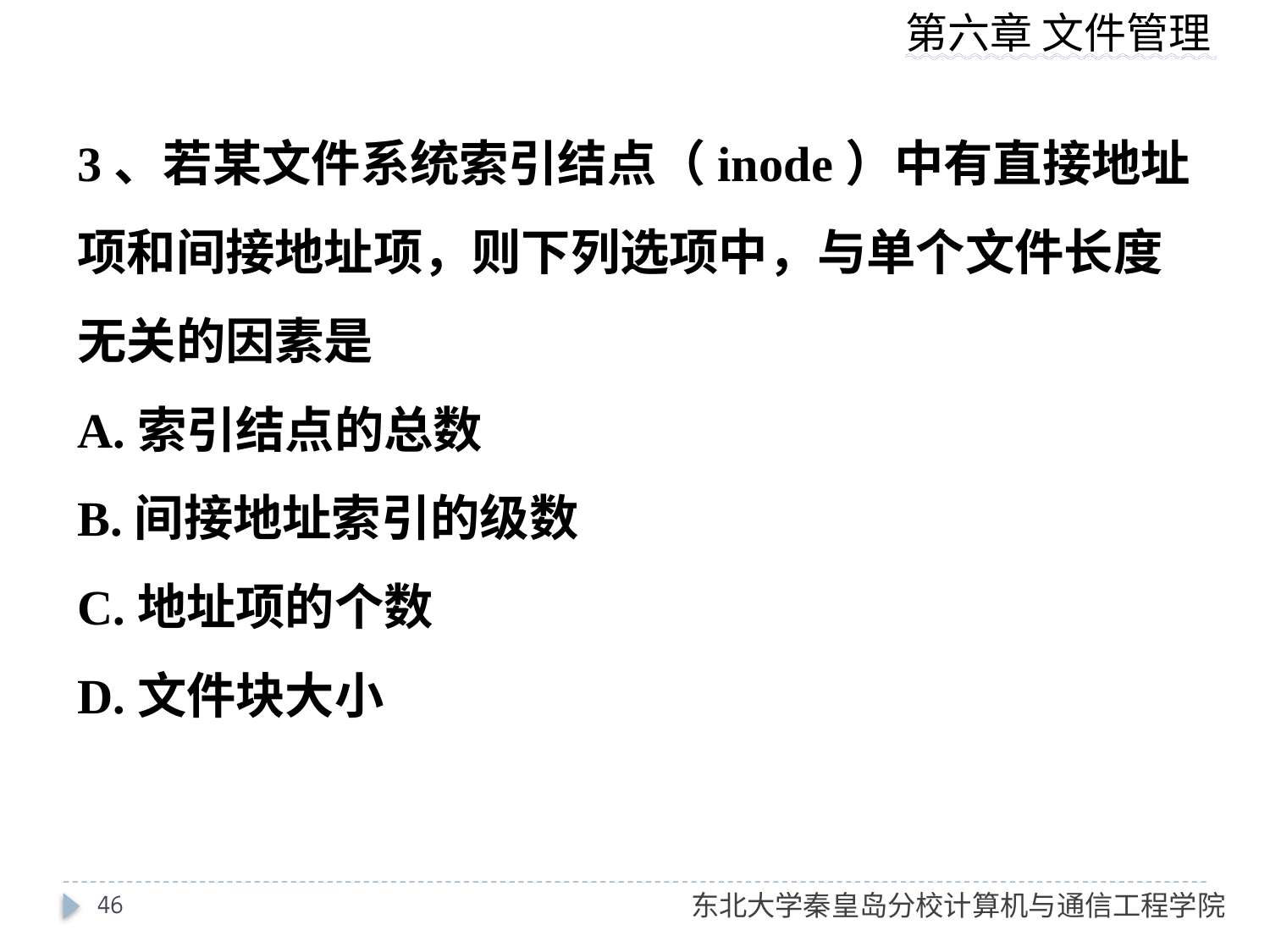

3、若某文件系统索引结点（inode）中有直接地址项和间接地址项，则下列选项中，与单个文件长度无关的因素是
A.索引结点的总数
B.间接地址索引的级数
C.地址项的个数
D.文件块大小
46